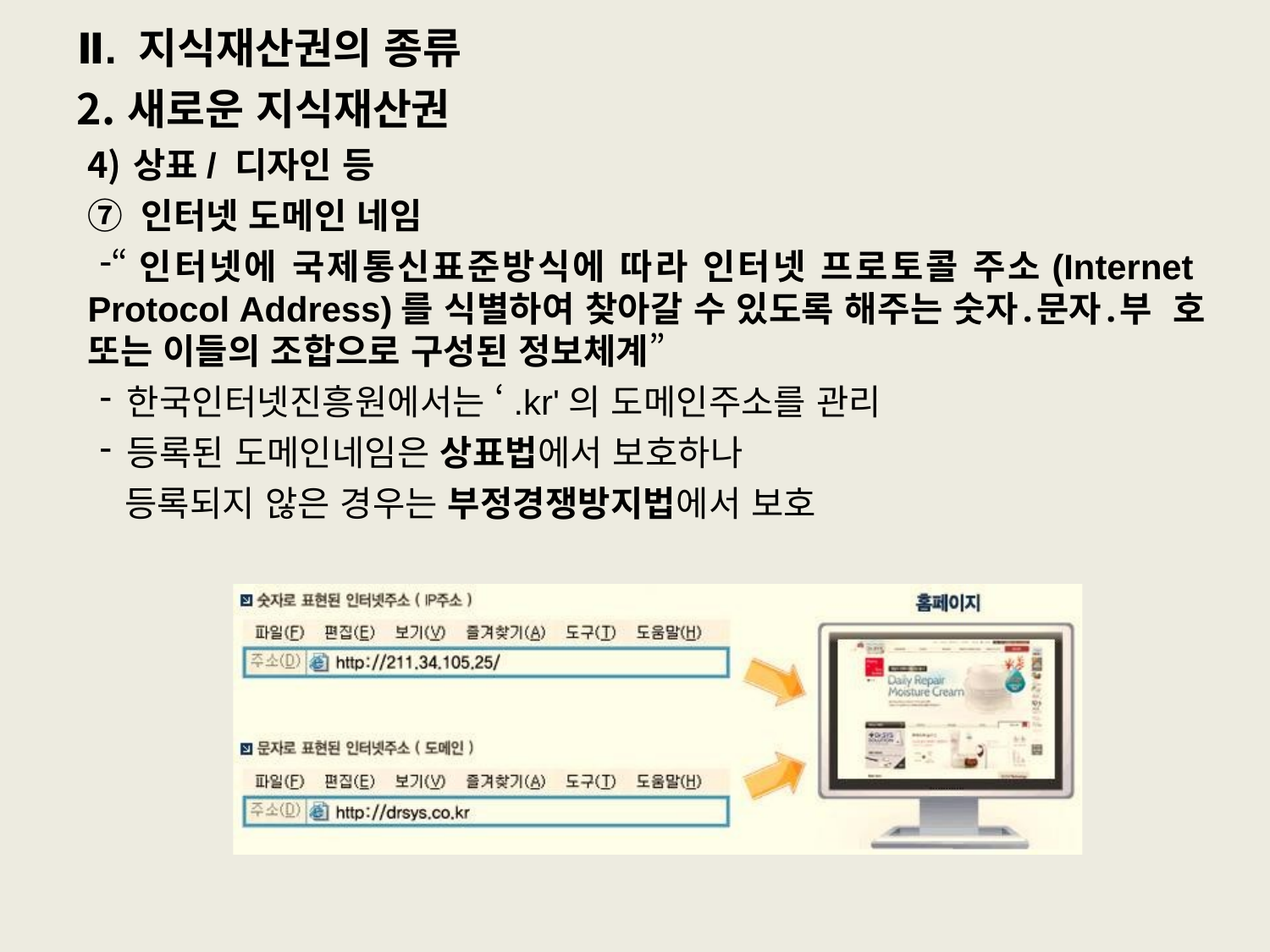

# Ⅱ. 지식재산권의 종류
새로운 지식재산권
상표/ 디자인 등
⑦ 인터넷 도메인 네임
“인터넷에 국제통신표준방식에 따라 인터넷 프로토콜 주소(Internet  Protocol Address)를 식별하여 찾아갈 수 있도록 해주는 숫자․문자․부  호 또는 이들의 조합으로 구성된 정보체계”
한국인터넷진흥원에서는 ‘.kr'의 도메인주소를 관리
등록된 도메인네임은 상표법에서 보호하나
등록되지 않은 경우는 부정경쟁방지법에서 보호